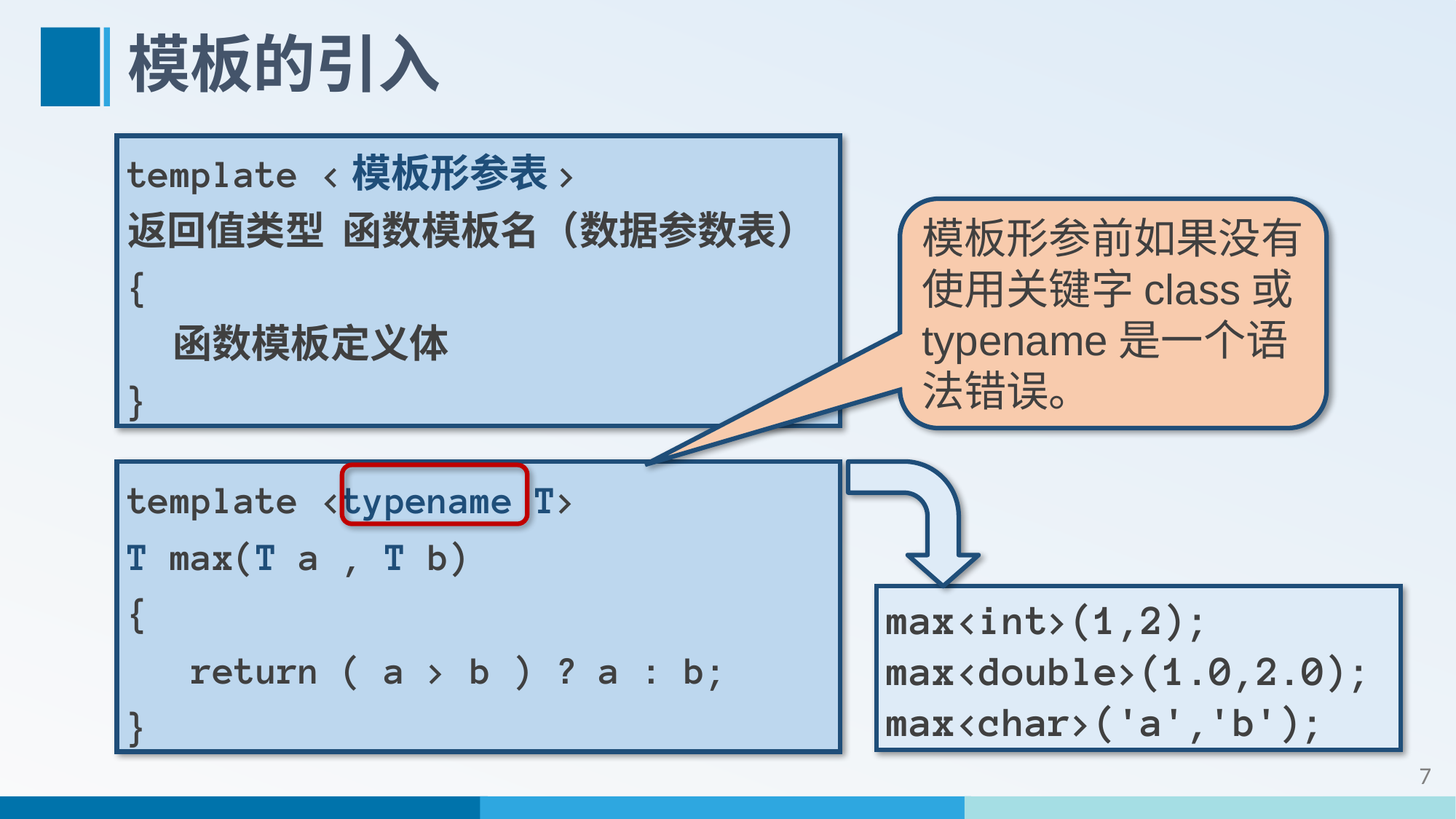

# 模板的引入
template <模板形参表>
返回值类型  函数模板名（数据参数表）
{
    函数模板定义体
}
模板形参前如果没有使用关键字class或typename是一个语法错误。

template <typename T>
T max(T a , T b)
{
   return ( a > b ) ? a : b;
}

max<int>(1,2);
max<double>(1.0,2.0);
max<char>('a','b');